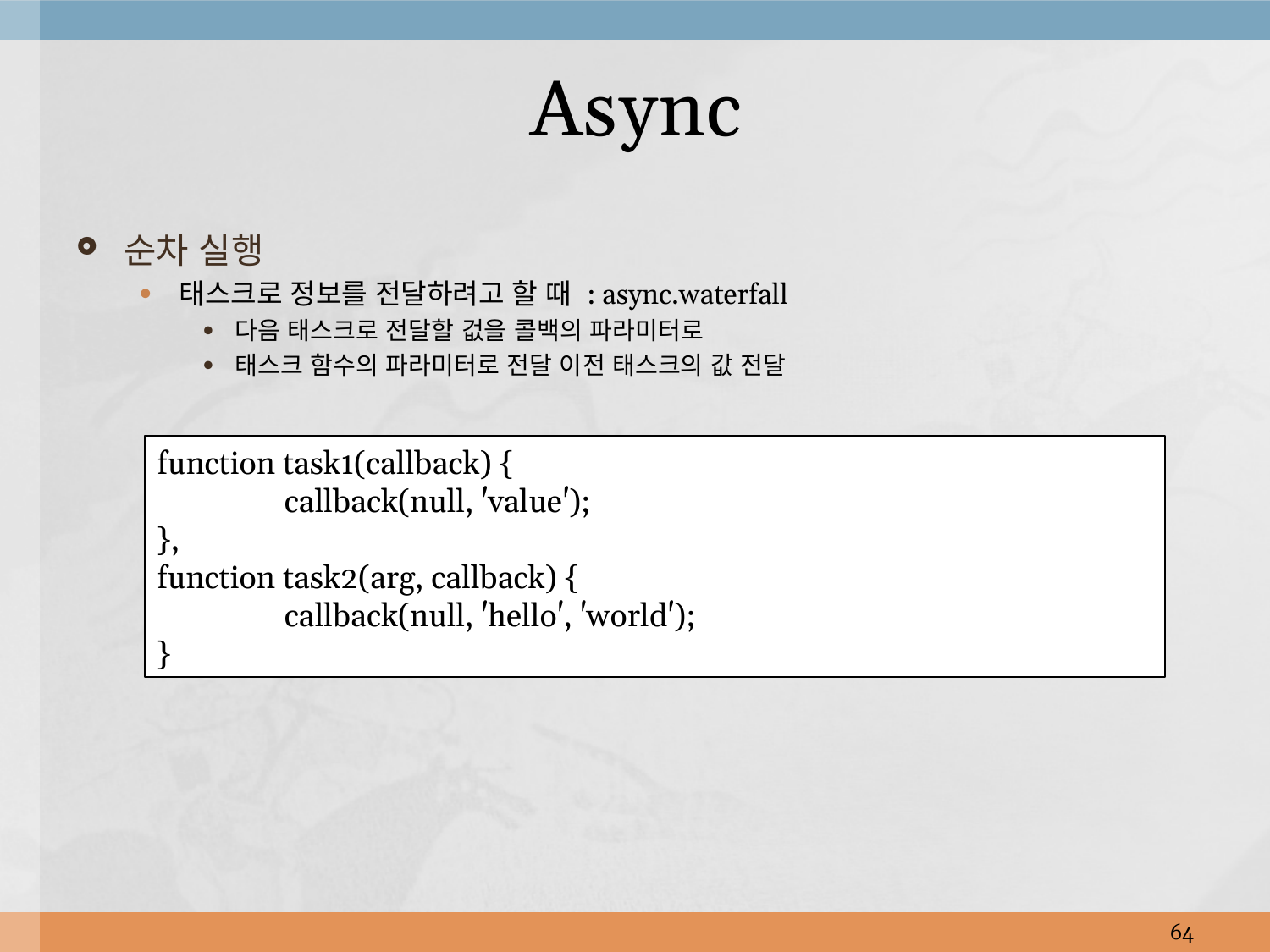

# Async
순차 실행
태스크로 정보를 전달하려고 할 때 : async.waterfall
다음 태스크로 전달할 겂을 콜백의 파라미터로
태스크 함수의 파라미터로 전달 이전 태스크의 값 전달
function task1(callback) {
	callback(null, 'value');
},
function task2(arg, callback) {
	callback(null, 'hello', 'world');
}
64